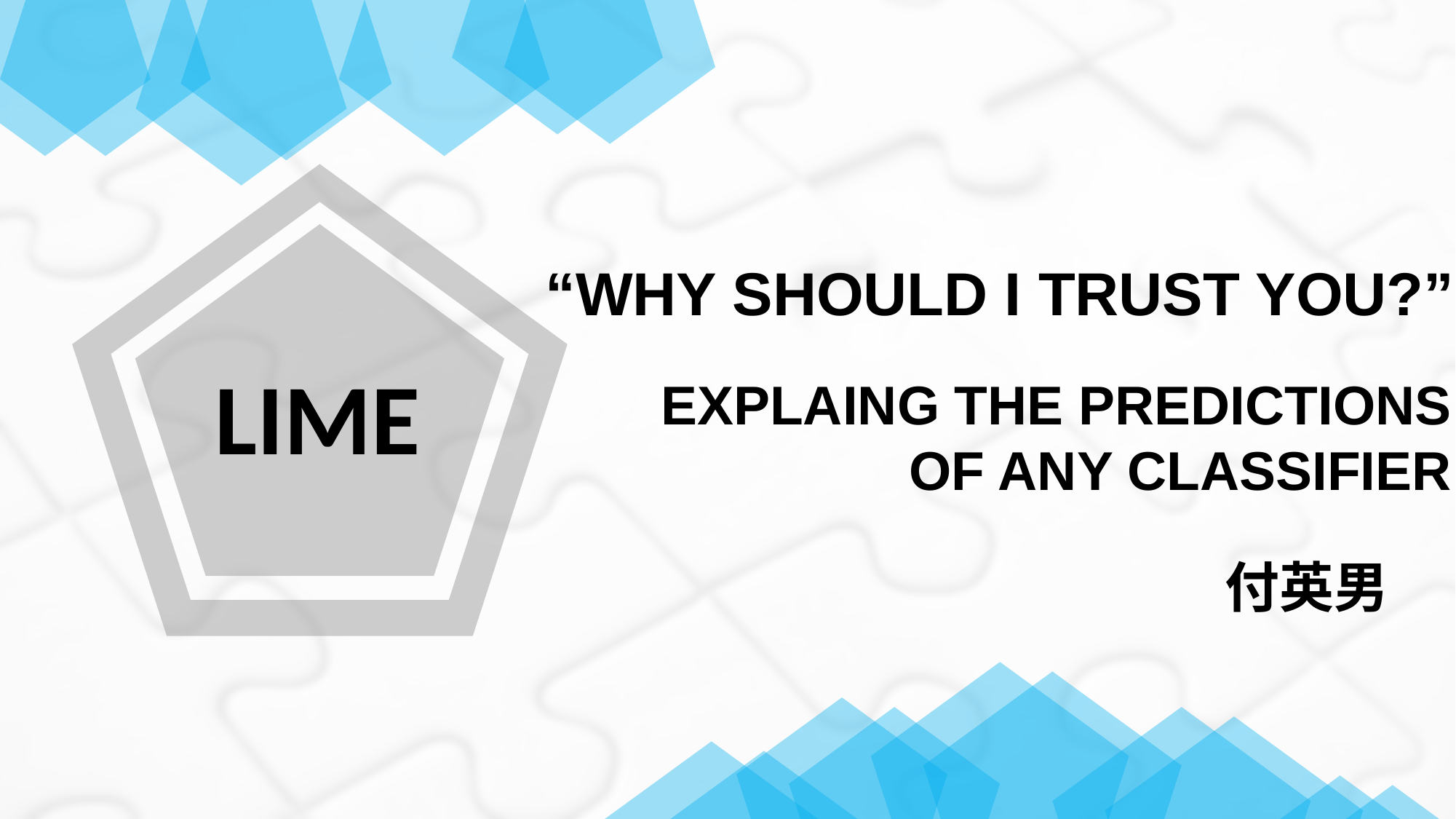

“Why Should I Trust You?”
LIME
Explaing the Predictions
of Any Classifier
付英男